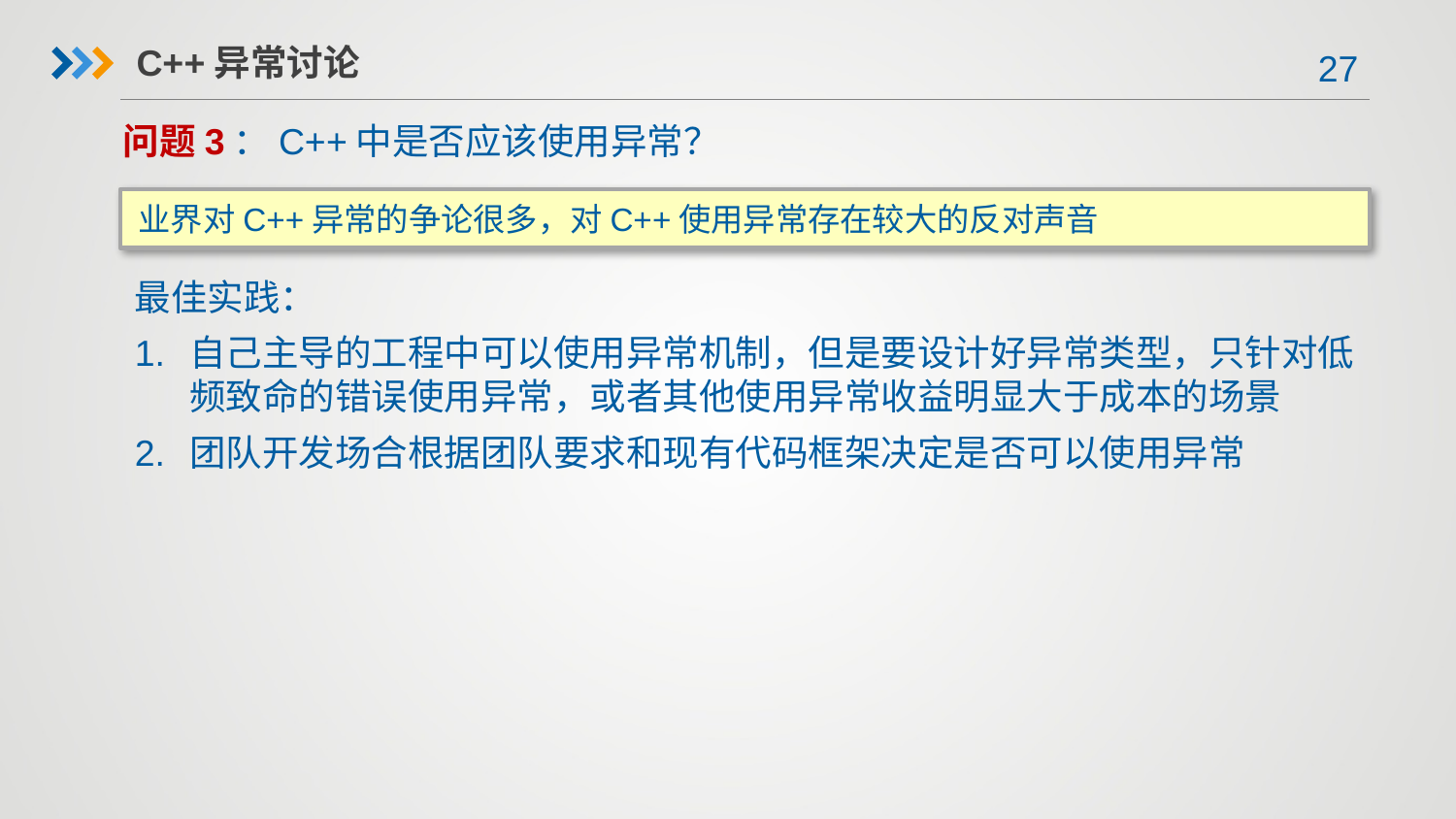

C++异常讨论
问题3：C++中是否应该使用异常？

业界对C++异常的争论很多，对C++使用异常存在较大的反对声音
最佳实践：
自己主导的工程中可以使用异常机制，但是要设计好异常类型，只针对低频致命的错误使用异常，或者其他使用异常收益明显大于成本的场景
团队开发场合根据团队要求和现有代码框架决定是否可以使用异常